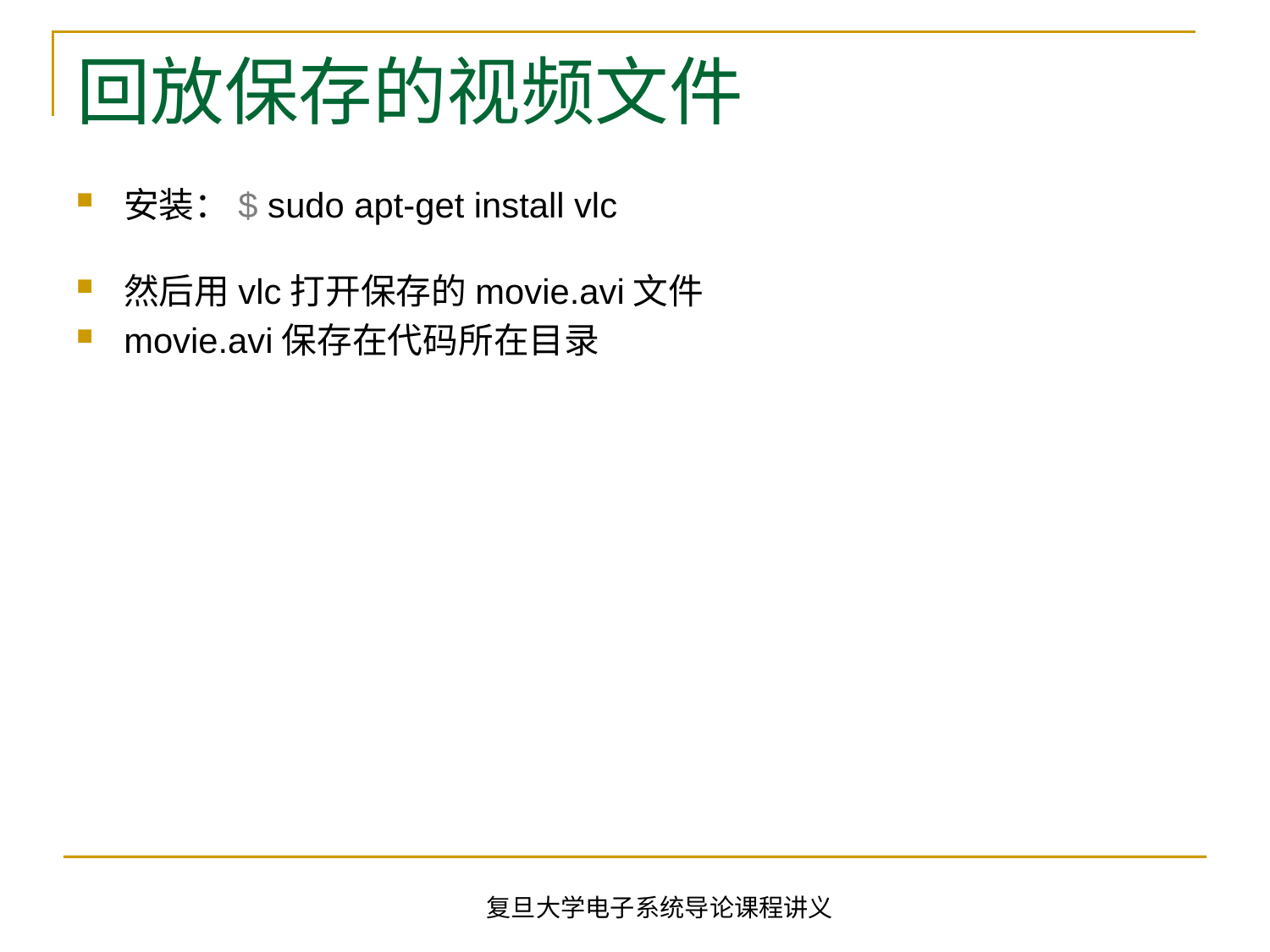

# 回放保存的视频文件
安装：$ sudo apt-get install vlc

然后用vlc打开保存的movie.avi文件
movie.avi保存在代码所在目录